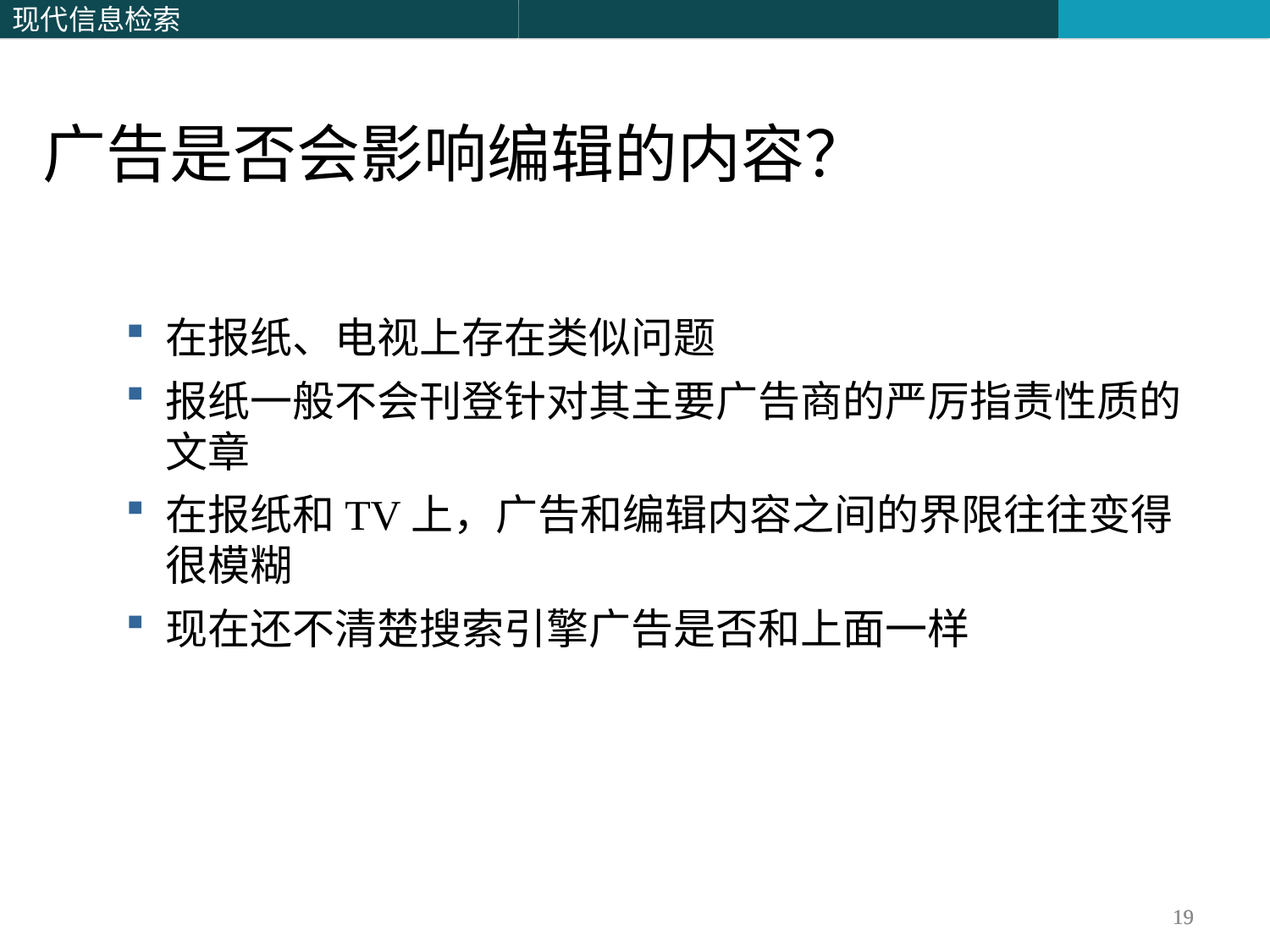

广告是否会影响编辑的内容？

在报纸、电视上存在类似问题
报纸一般不会刊登针对其主要广告商的严厉指责性质的文章
在报纸和TV上，广告和编辑内容之间的界限往往变得很模糊
现在还不清楚搜索引擎广告是否和上面一样
19
19